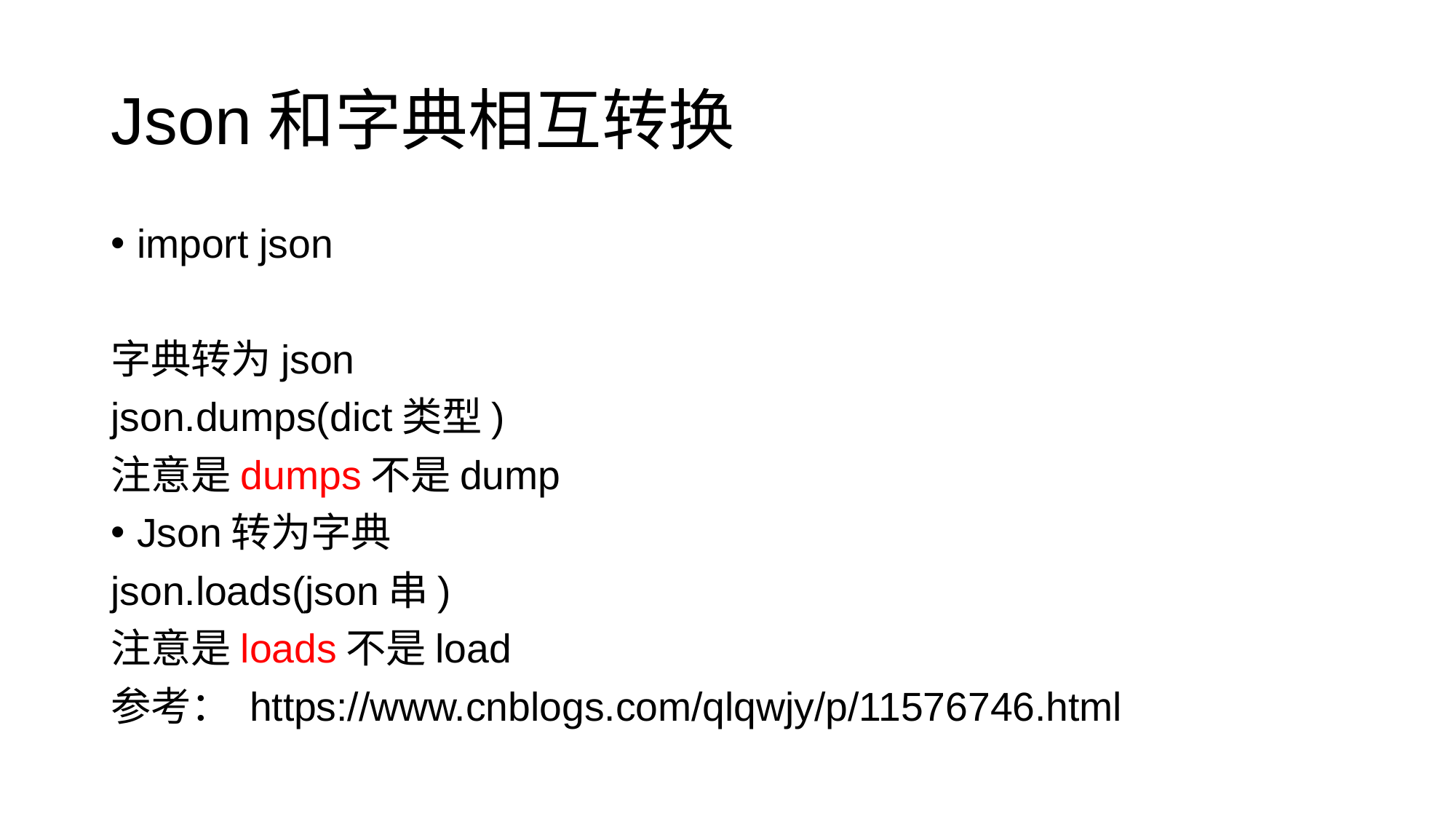

# Json和字典相互转换
import json

字典转为json
json.dumps(dict类型)
注意是dumps不是dump
Json转为字典
json.loads(json串)
注意是loads不是load
参考： https://www.cnblogs.com/qlqwjy/p/11576746.html